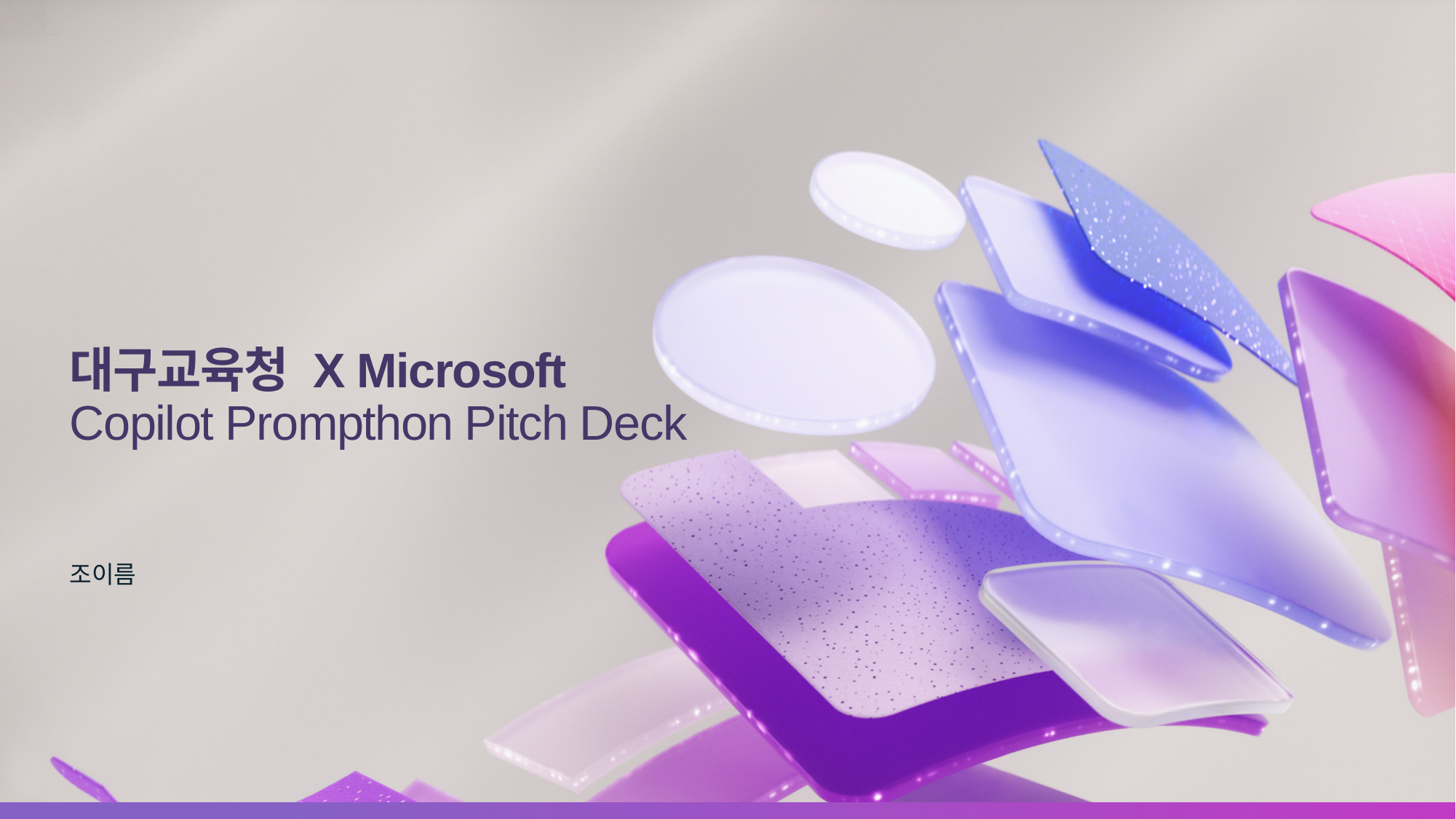

# 대구교육청 X Microsoft Copilot Prompthon Pitch Deck
조이름